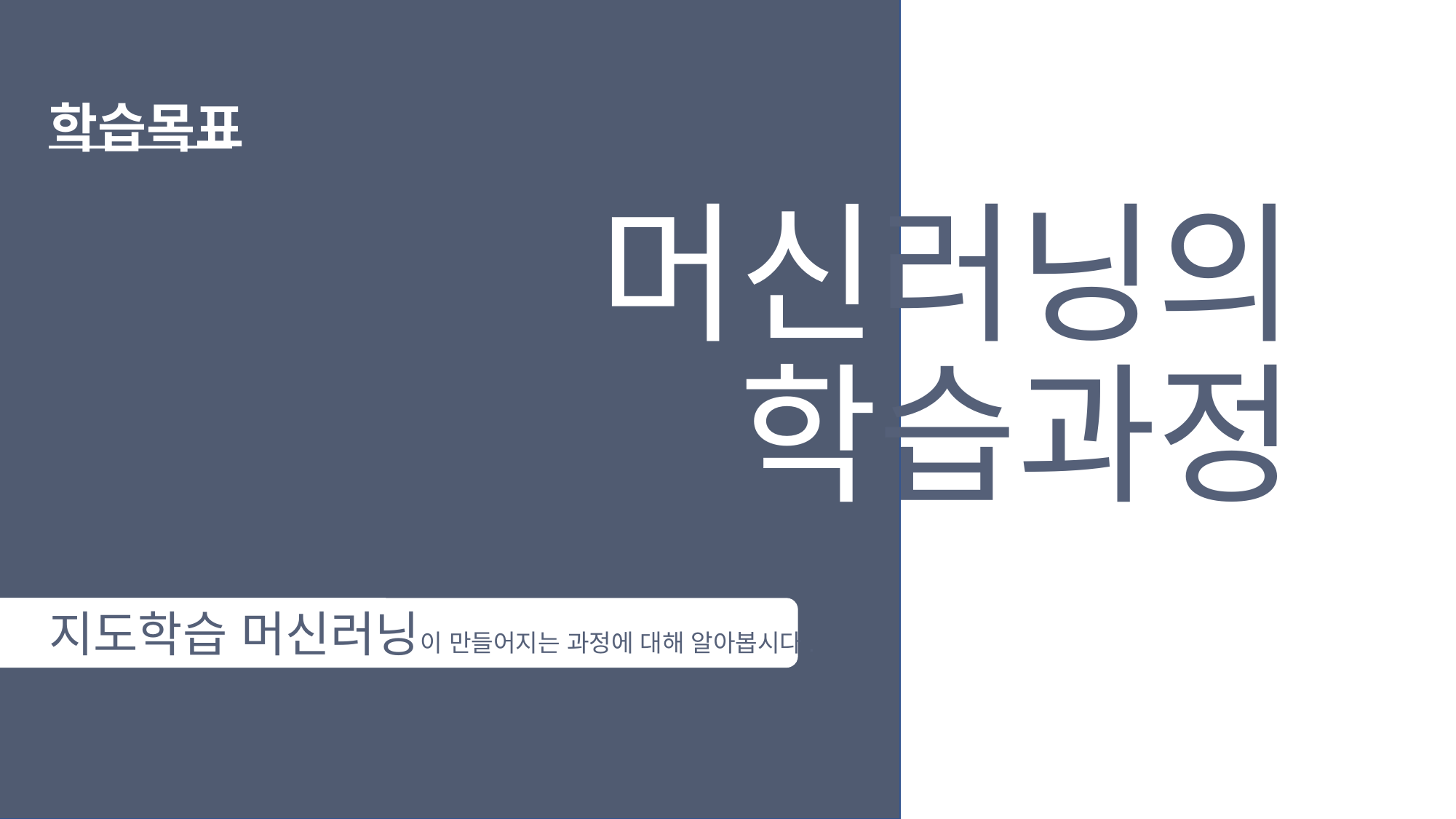

학습목표
머신러닝의
학습과정

지도학습 머신러닝이 만들어지는 과정에 대해 알아봅시다.